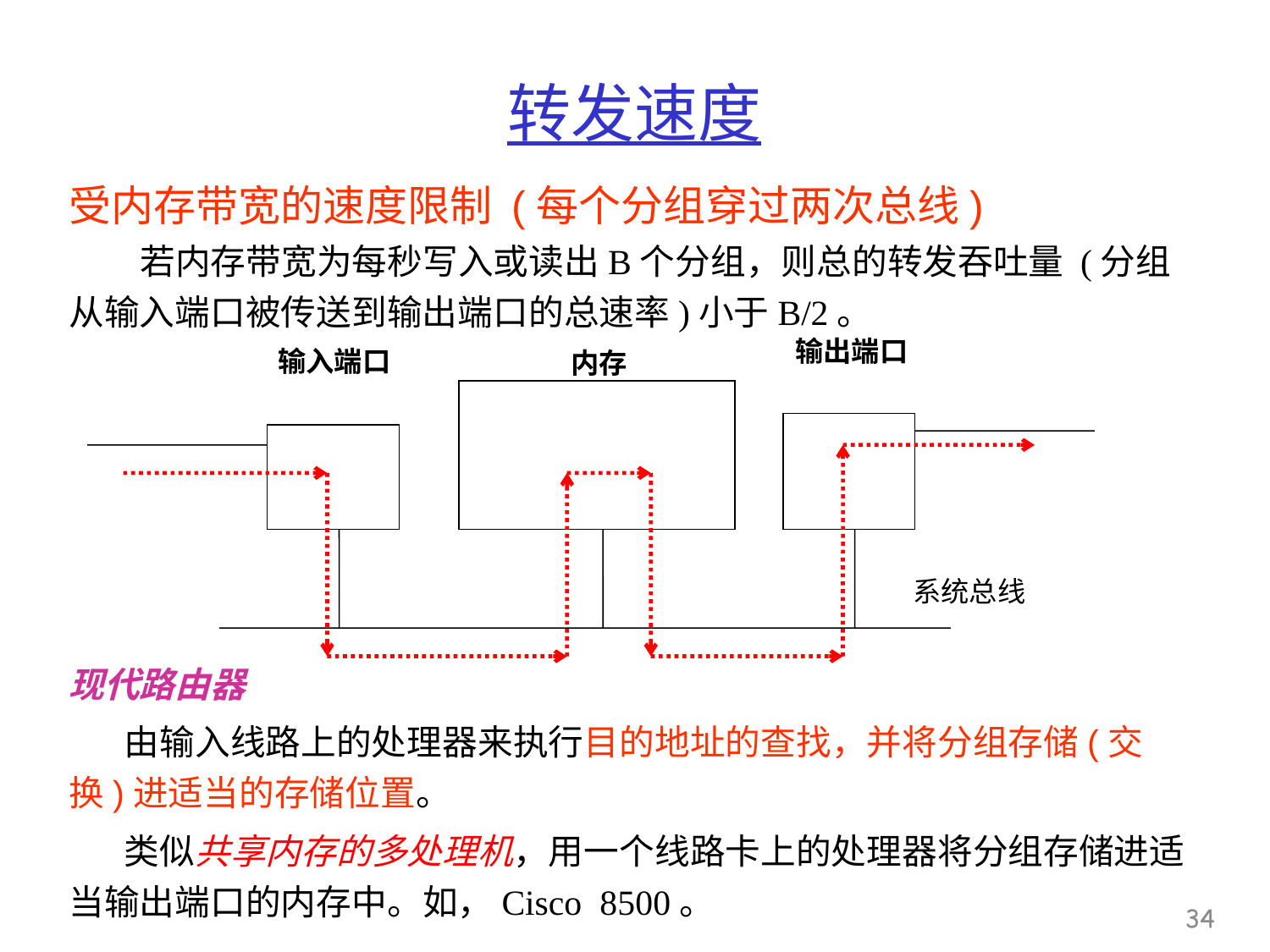

# 转发速度
受内存带宽的速度限制 (每个分组穿过两次总线)
        若内存带宽为每秒写入或读出B个分组，则总的转发吞吐量 (分组从输入端口被传送到输出端口的总速率)小于B/2。
输出端口
输入端口
内存

系统总线

现代路由器
      由输入线路上的处理器来执行目的地址的查找，并将分组存储(交换)进适当的存储位置。
      类似共享内存的多处理机，用一个线路卡上的处理器将分组存储进适当输出端口的内存中。如，Cisco  8500。

34